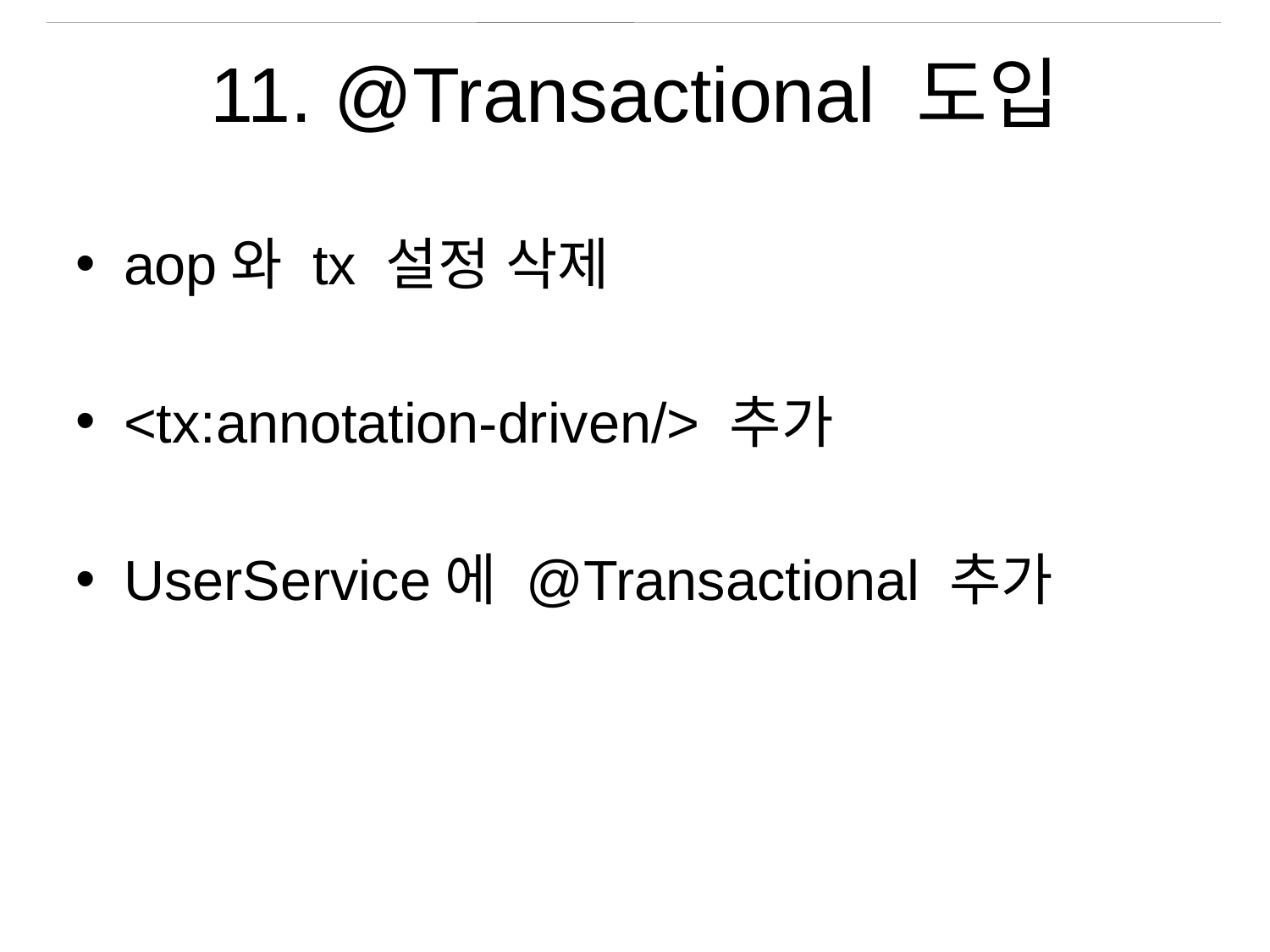

# 11. @Transactional 도입
aop와 tx 설정 삭제

<tx:annotation-driven/> 추가

UserService에 @Transactional 추가